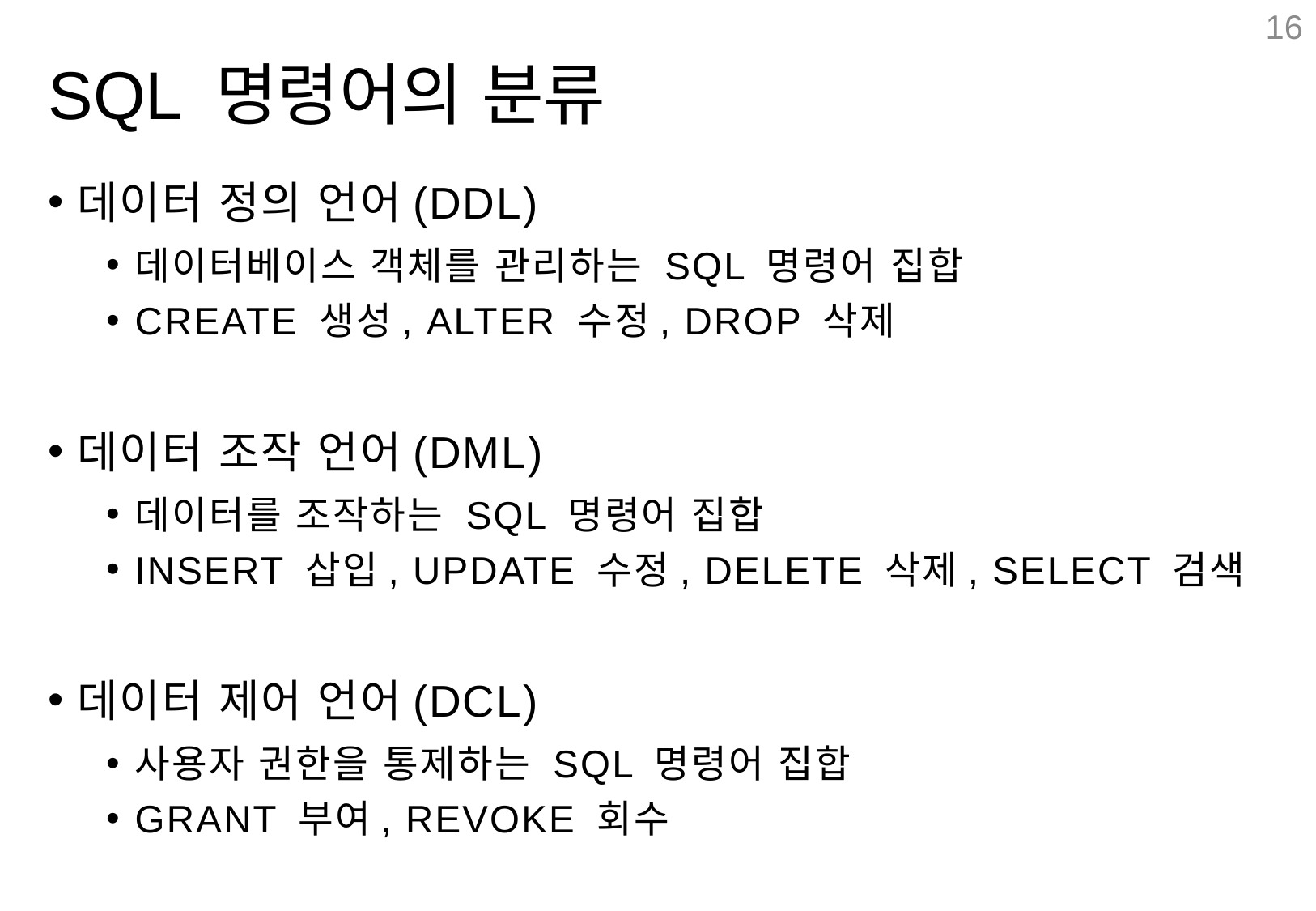

16
# SQL 명령어의 분류
데이터 정의 언어(DDL)
데이터베이스 객체를 관리하는 SQL 명령어 집합
CREATE 생성, ALTER 수정, DROP 삭제

데이터 조작 언어(DML)
데이터를 조작하는 SQL 명령어 집합
INSERT 삽입, UPDATE 수정, DELETE 삭제, SELECT 검색

데이터 제어 언어(DCL)
사용자 권한을 통제하는 SQL 명령어 집합
GRANT 부여, REVOKE 회수